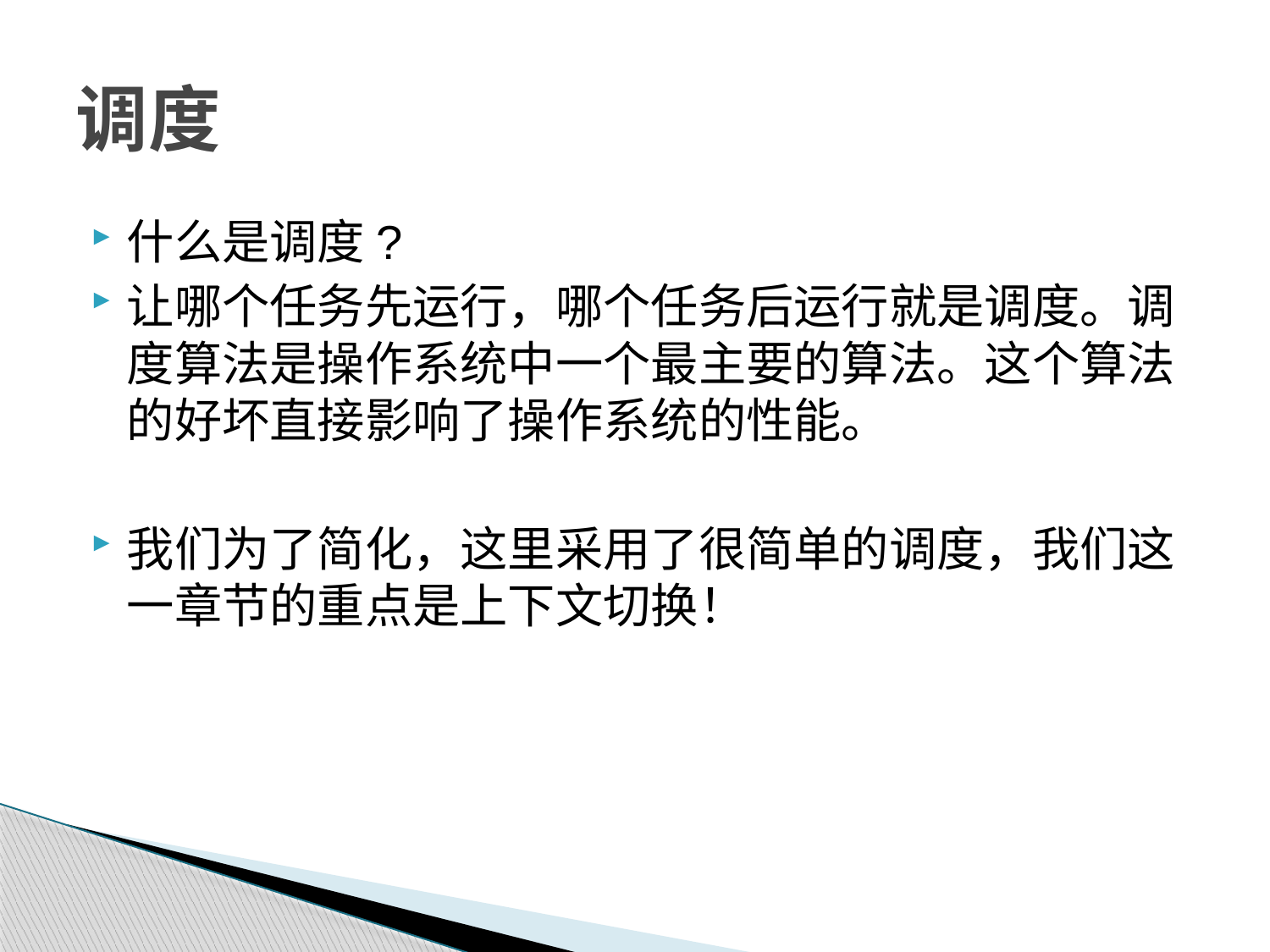

# 调度
什么是调度?
让哪个任务先运行，哪个任务后运行就是调度。调度算法是操作系统中一个最主要的算法。这个算法的好坏直接影响了操作系统的性能。

我们为了简化，这里采用了很简单的调度，我们这一章节的重点是上下文切换！